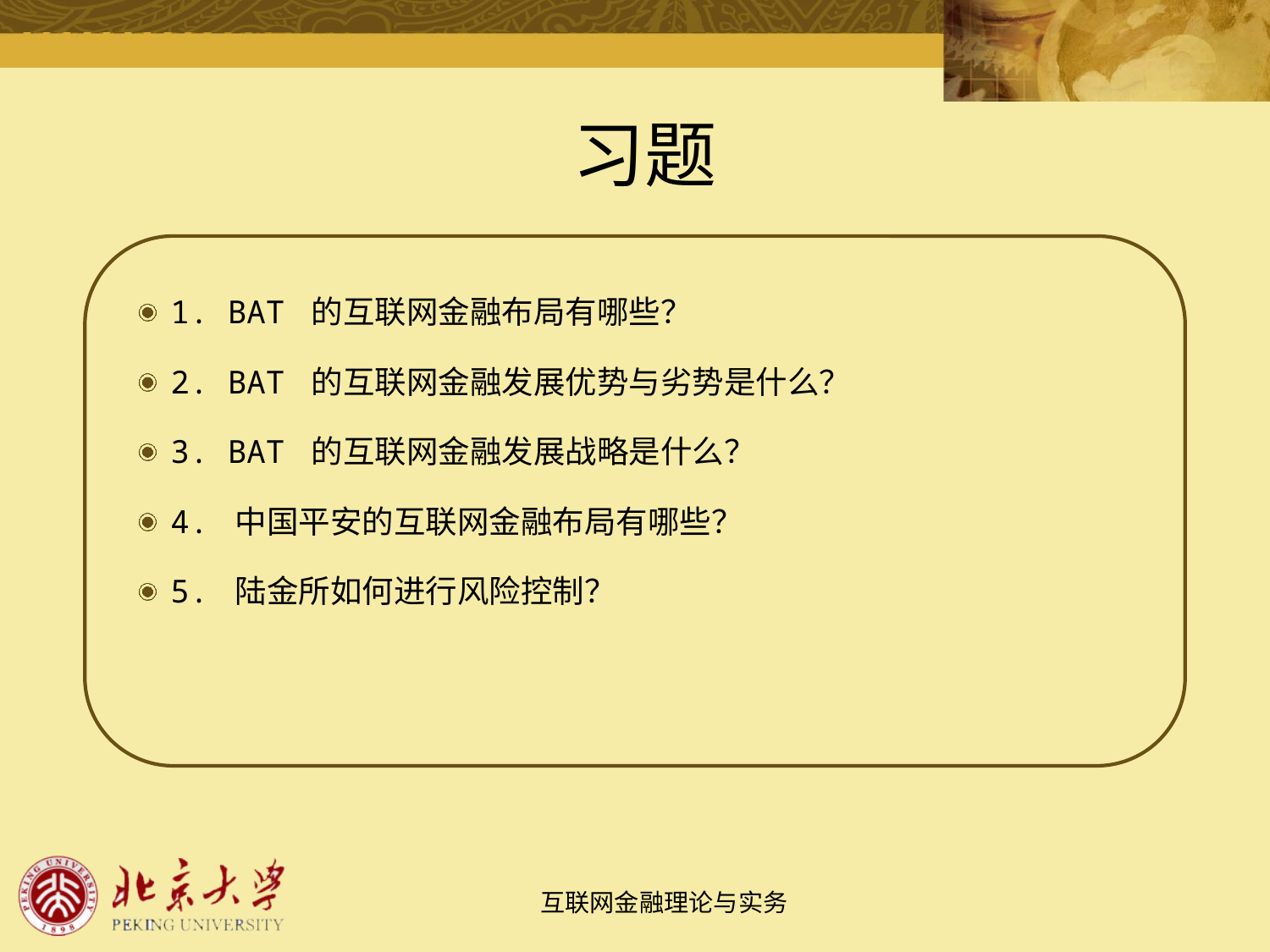

# 习题

1. BAT 的互联网金融布局有哪些？
2. BAT 的互联网金融发展优势与劣势是什么？
3. BAT 的互联网金融发展战略是什么？
4. 中国平安的互联网金融布局有哪些？
5. 陆金所如何进行风险控制？